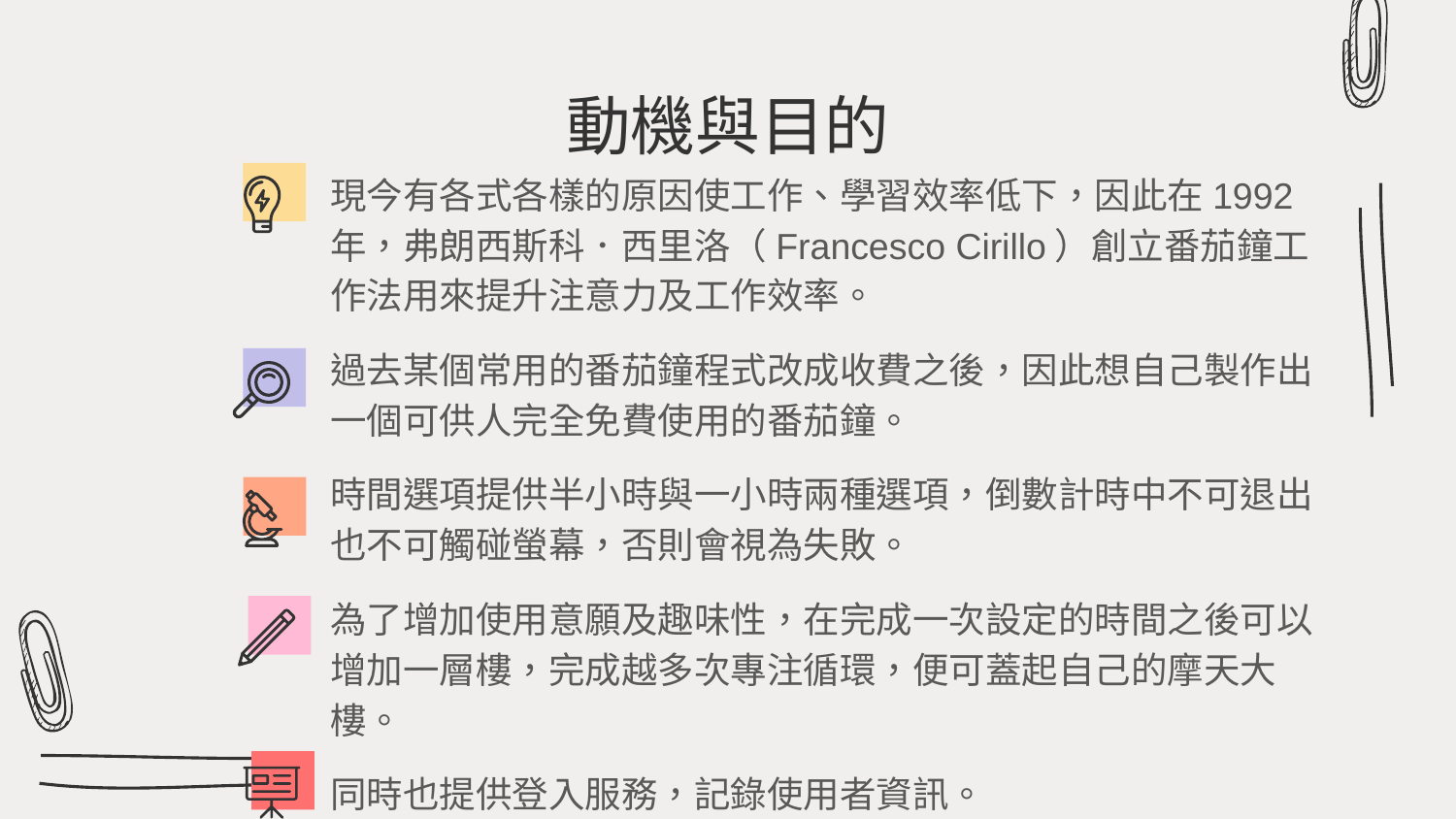

# 動機與目的
現今有各式各樣的原因使工作、學習效率低下，因此在1992年，弗朗西斯科．西里洛（Francesco Cirillo）創立番茄鐘工作法用來提升注意力及工作效率。
過去某個常用的番茄鐘程式改成收費之後，因此想自己製作出一個可供人完全免費使用的番茄鐘。
時間選項提供半小時與一小時兩種選項，倒數計時中不可退出也不可觸碰螢幕，否則會視為失敗。
為了增加使用意願及趣味性，在完成一次設定的時間之後可以增加一層樓，完成越多次專注循環，便可蓋起自己的摩天大樓。
同時也提供登入服務，記錄使用者資訊。